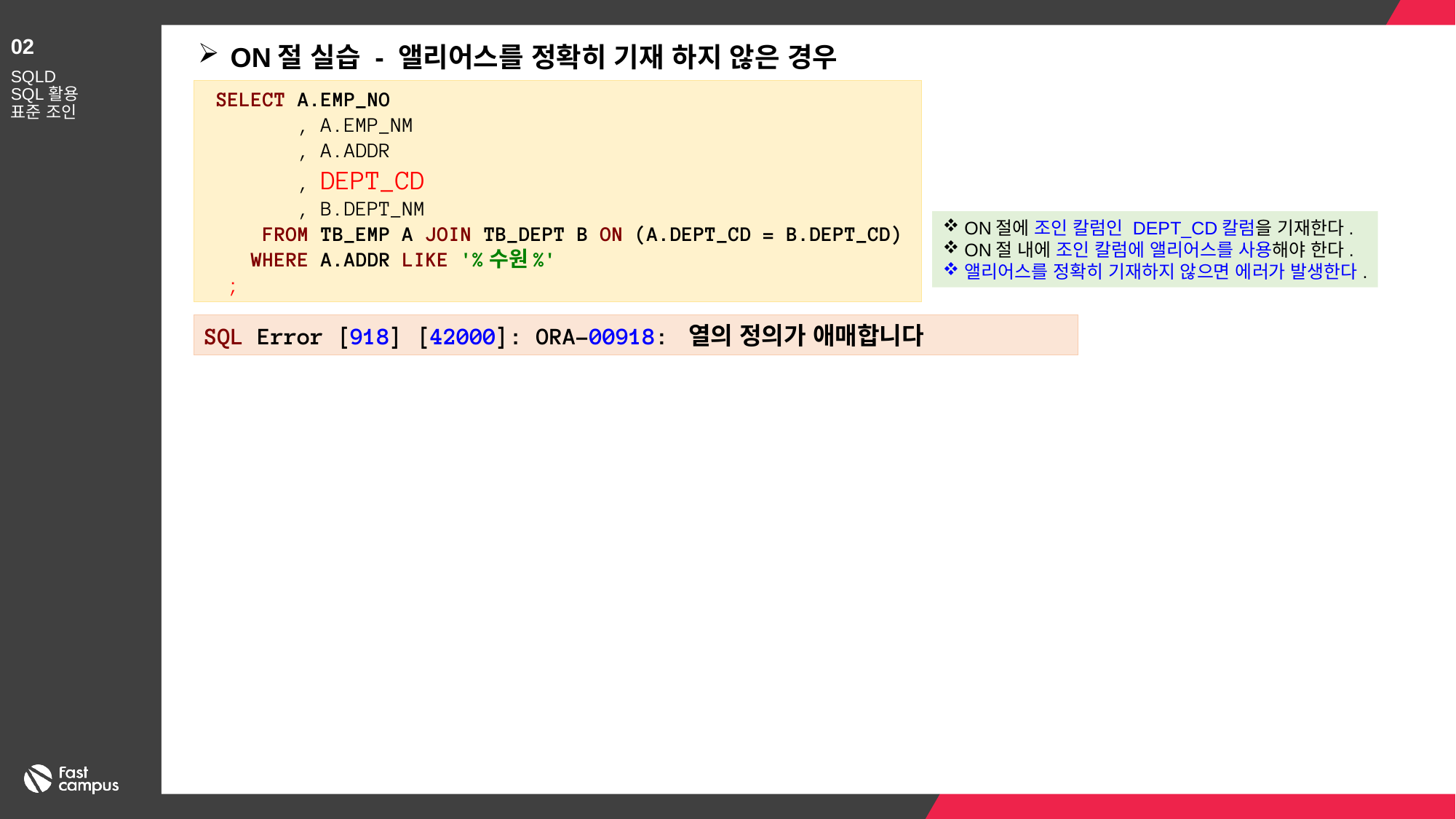

02
ON절 실습 - 앨리어스를 정확히 기재 하지 않은 경우
SQLD
SQL활용
표준 조인
 SELECT A.EMP_NO
        , A.EMP_NM
        , A.ADDR
        , DEPT_CD
        , B.DEPT_NM
     FROM TB_EMP A JOIN TB_DEPT B ON (A.DEPT_CD = B.DEPT_CD)
    WHERE A.ADDR LIKE '%수원%'
  ;
ON절에 조인 칼럼인 DEPT_CD칼럼을 기재한다.
ON절 내에 조인 칼럼에 앨리어스를 사용해야 한다.
앨리어스를 정확히 기재하지 않으면 에러가 발생한다.
SQL Error [918] [42000]: ORA-00918: 열의 정의가 애매합니다